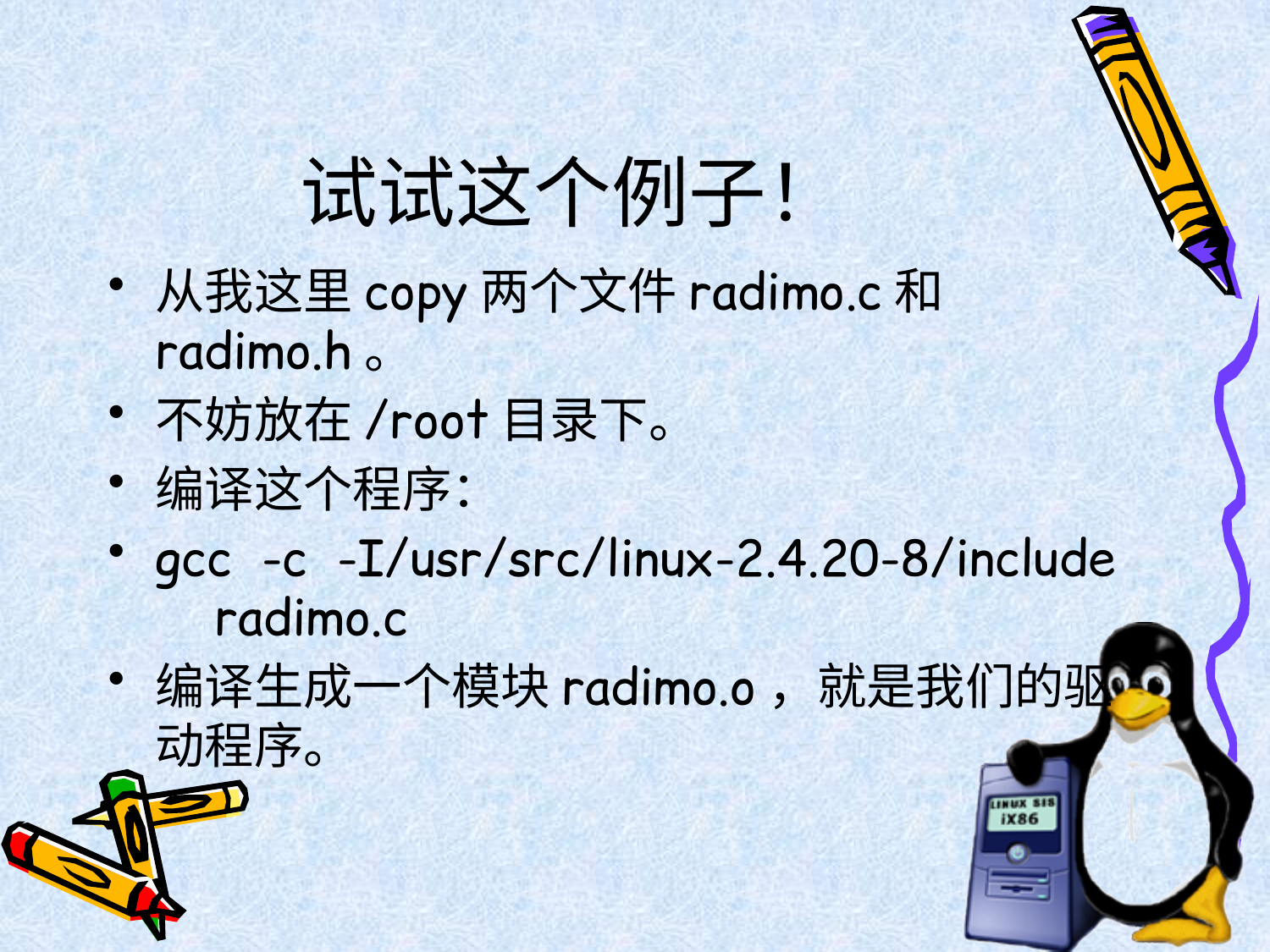

# 试试这个例子！
从我这里copy两个文件radimo.c和radimo.h。
不妨放在/root目录下。
编译这个程序：
gcc  -c  -I/usr/src/linux-2.4.20-8/include       radimo.c
编译生成一个模块radimo.o，就是我们的驱动程序。